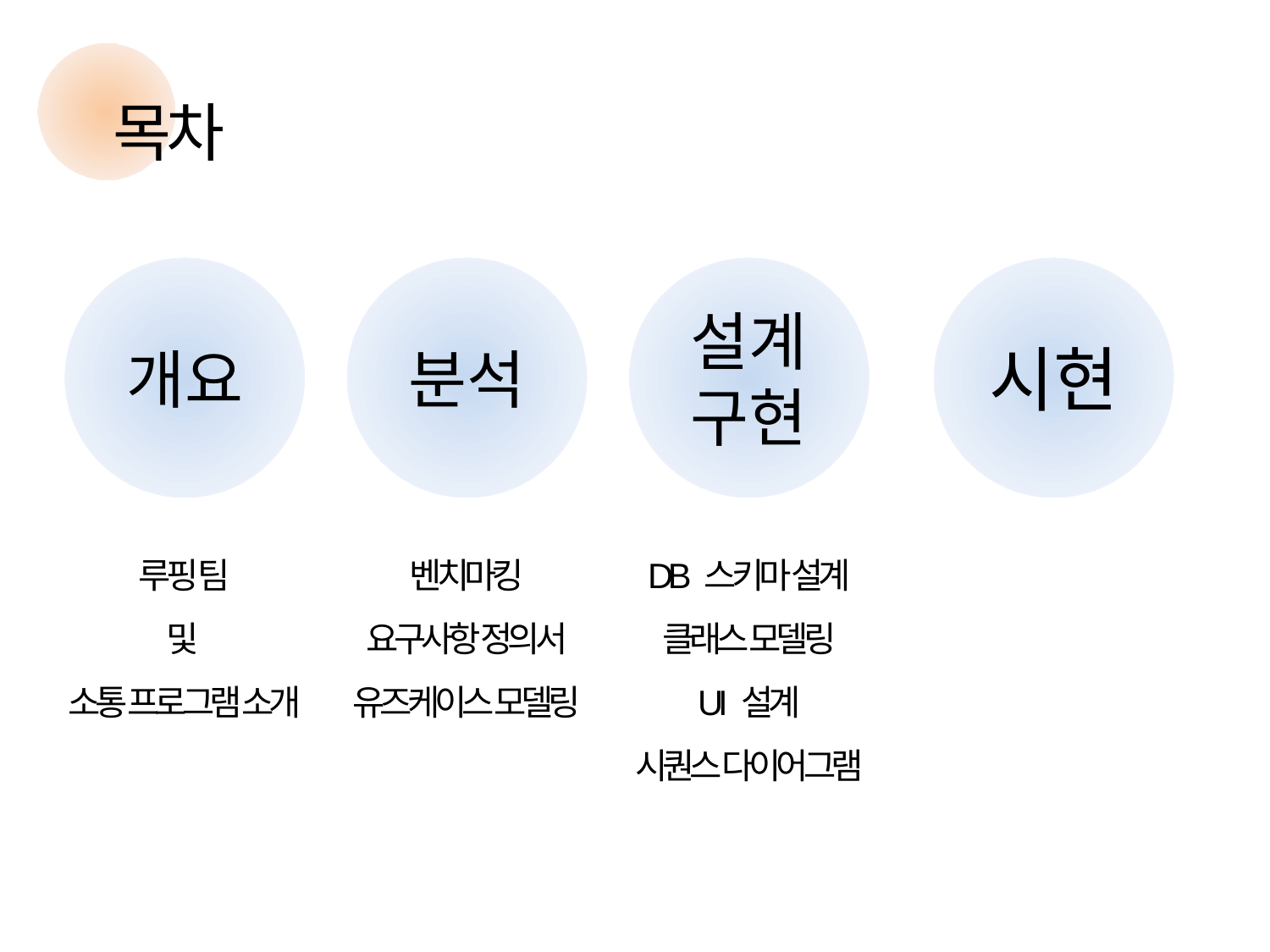

목차
개요
분석
설계
구현
시현
루핑 팀
및
소통 프로그램 소개
벤치마킹
요구사항 정의서
유즈케이스 모델링
DB 스키마 설계
클래스 모델링
UI 설계
시퀀스 다이어그램